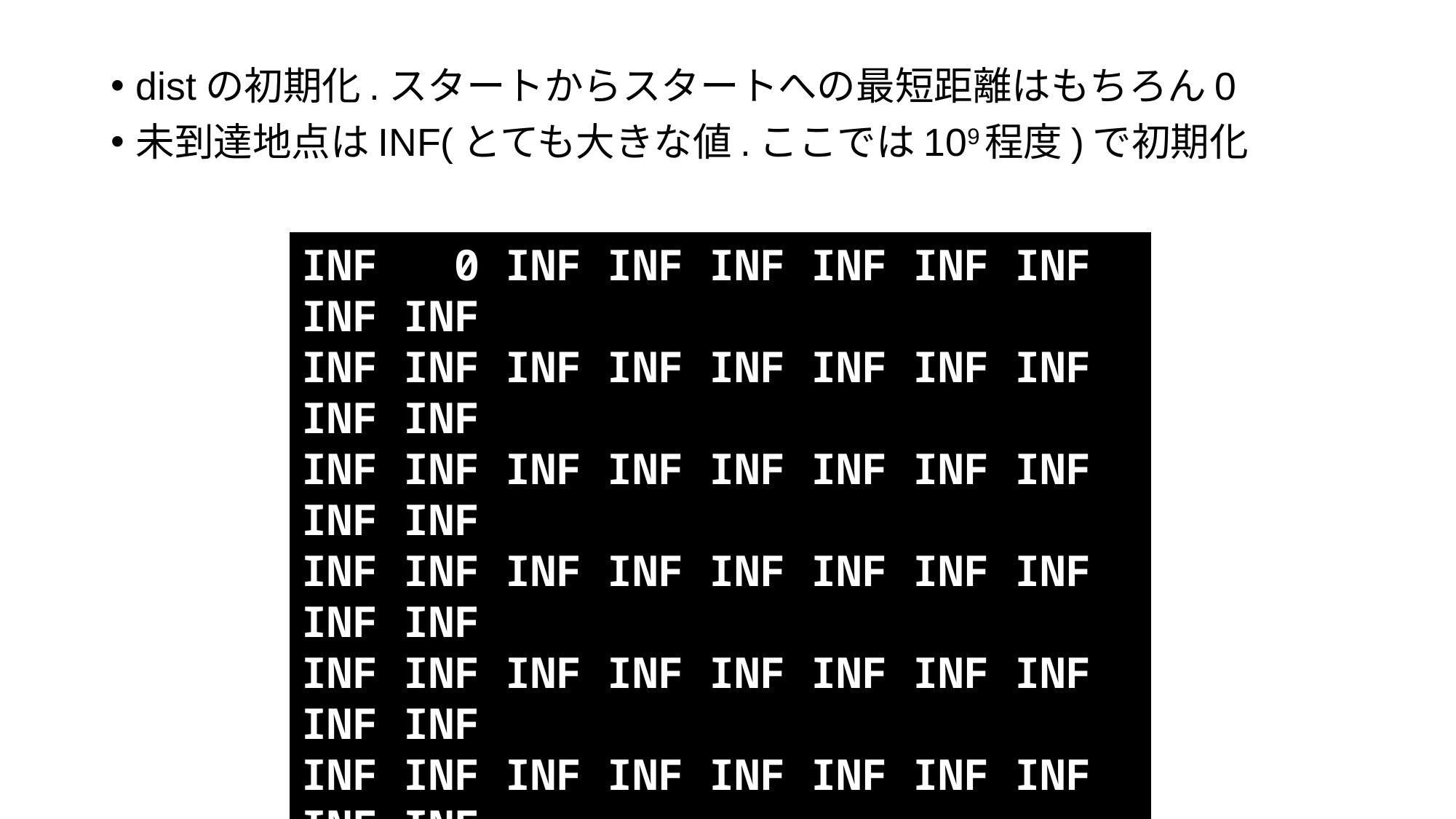

distの初期化.スタートからスタートへの最短距離はもちろん0
未到達地点はINF(とても大きな値.ここでは109程度)で初期化
INF   0 INF INF INF INF INF INF INF INF
INF INF INF INF INF INF INF INF INF INF
INF INF INF INF INF INF INF INF INF INF
INF INF INF INF INF INF INF INF INF INF
INF INF INF INF INF INF INF INF INF INF
INF INF INF INF INF INF INF INF INF INF
INF INF INF INF INF INF INF INF INF INF
INF INF INF INF INF INF INF INF INF INF
INF INF INF INF INF INF INF INF INF INF
INF INF INF INF INF INF INF INF INF INF